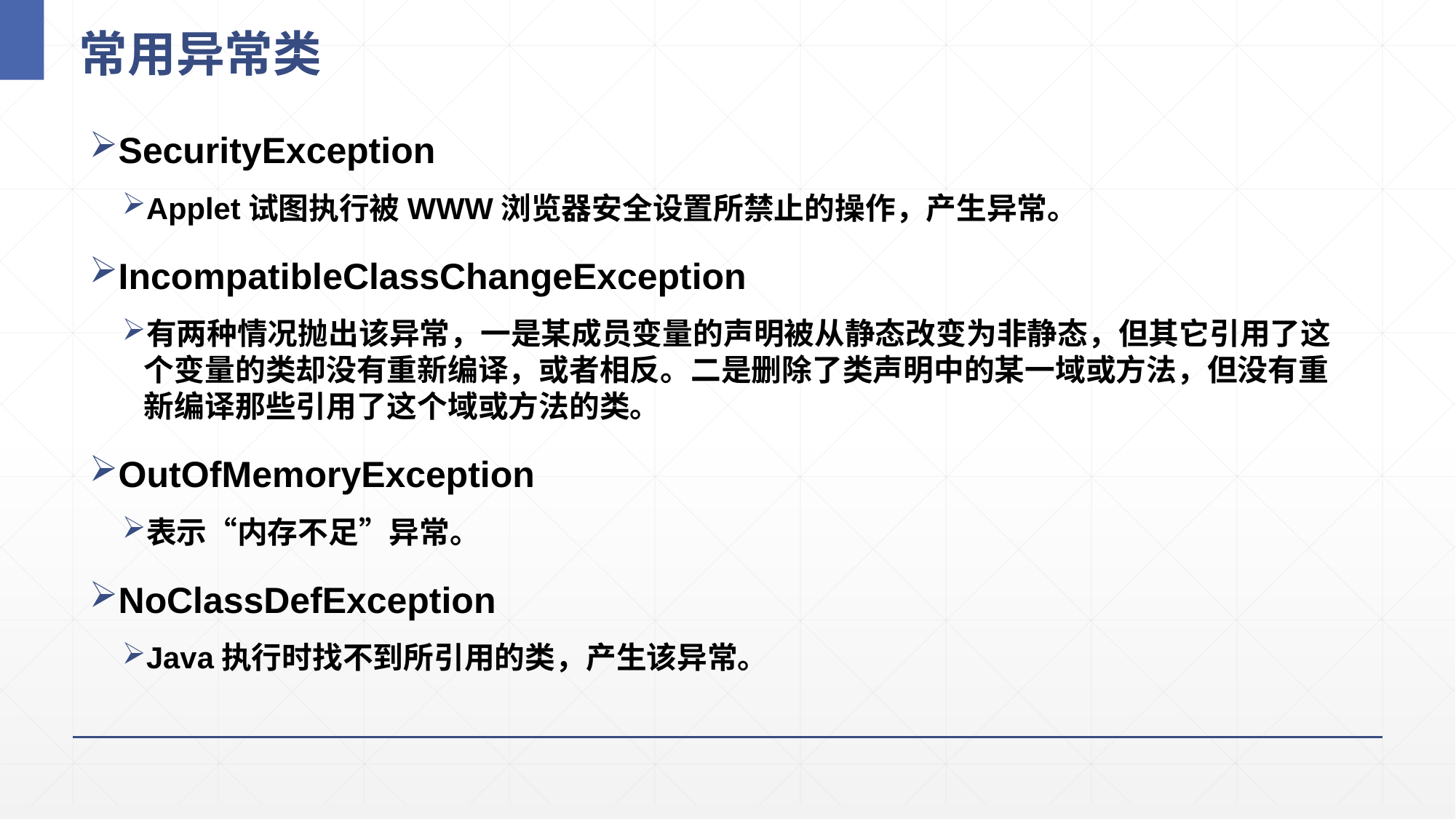

# 常用异常类
SecurityException
Applet试图执行被WWW浏览器安全设置所禁止的操作，产生异常。
IncompatibleClassChangeException
有两种情况抛出该异常，一是某成员变量的声明被从静态改变为非静态，但其它引用了这个变量的类却没有重新编译，或者相反。二是删除了类声明中的某一域或方法，但没有重新编译那些引用了这个域或方法的类。
OutOfMemoryException
表示“内存不足”异常。
NoClassDefException
Java执行时找不到所引用的类，产生该异常。